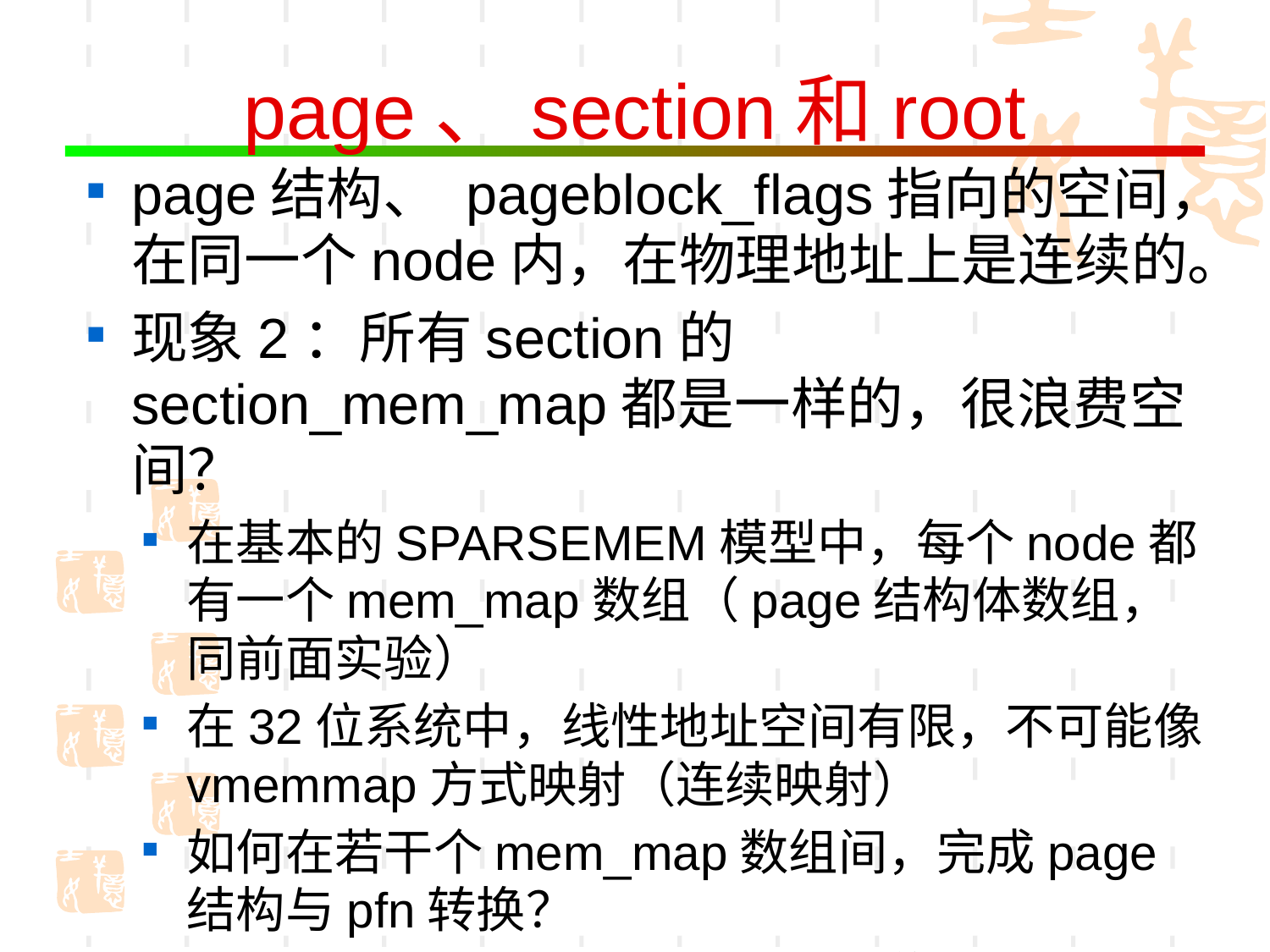

# page、section和root
page结构、 pageblock_flags指向的空间，在同一个node内，在物理地址上是连续的。
现象2：所有section的section_mem_map都是一样的，很浪费空间？
在基本的SPARSEMEM模型中，每个node都有一个mem_map数组（page结构体数组，同前面实验）
在32位系统中，线性地址空间有限，不可能像vmemmap方式映射（连续映射）
如何在若干个mem_map数组间，完成page结构与pfn转换？
pfn-to-page：section_mem_map的作用
page-to-pfn：page结构的flags中存储section编号